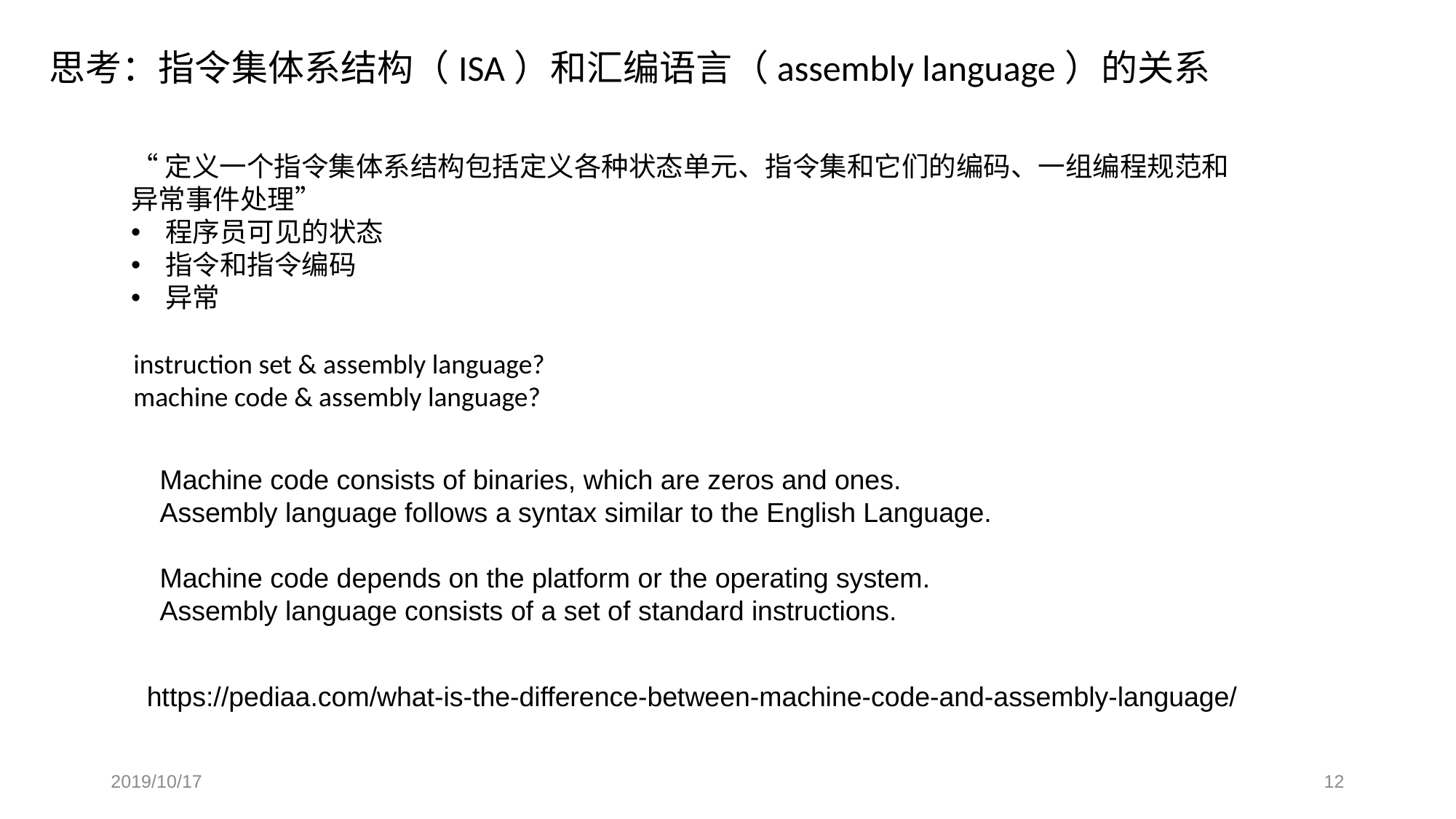

思考：指令集体系结构（ISA）和汇编语言（assembly language）的关系
“定义一个指令集体系结构包括定义各种状态单元、指令集和它们的编码、一组编程规范和异常事件处理”
程序员可见的状态
指令和指令编码
异常
instruction set & assembly language?
machine code & assembly language?
Machine code consists of binaries, which are zeros and ones.
Assembly language follows a syntax similar to the English Language.

Machine code depends on the platform or the operating system.
Assembly language consists of a set of standard instructions.
https://pediaa.com/what-is-the-difference-between-machine-code-and-assembly-language/
2019/10/17
12